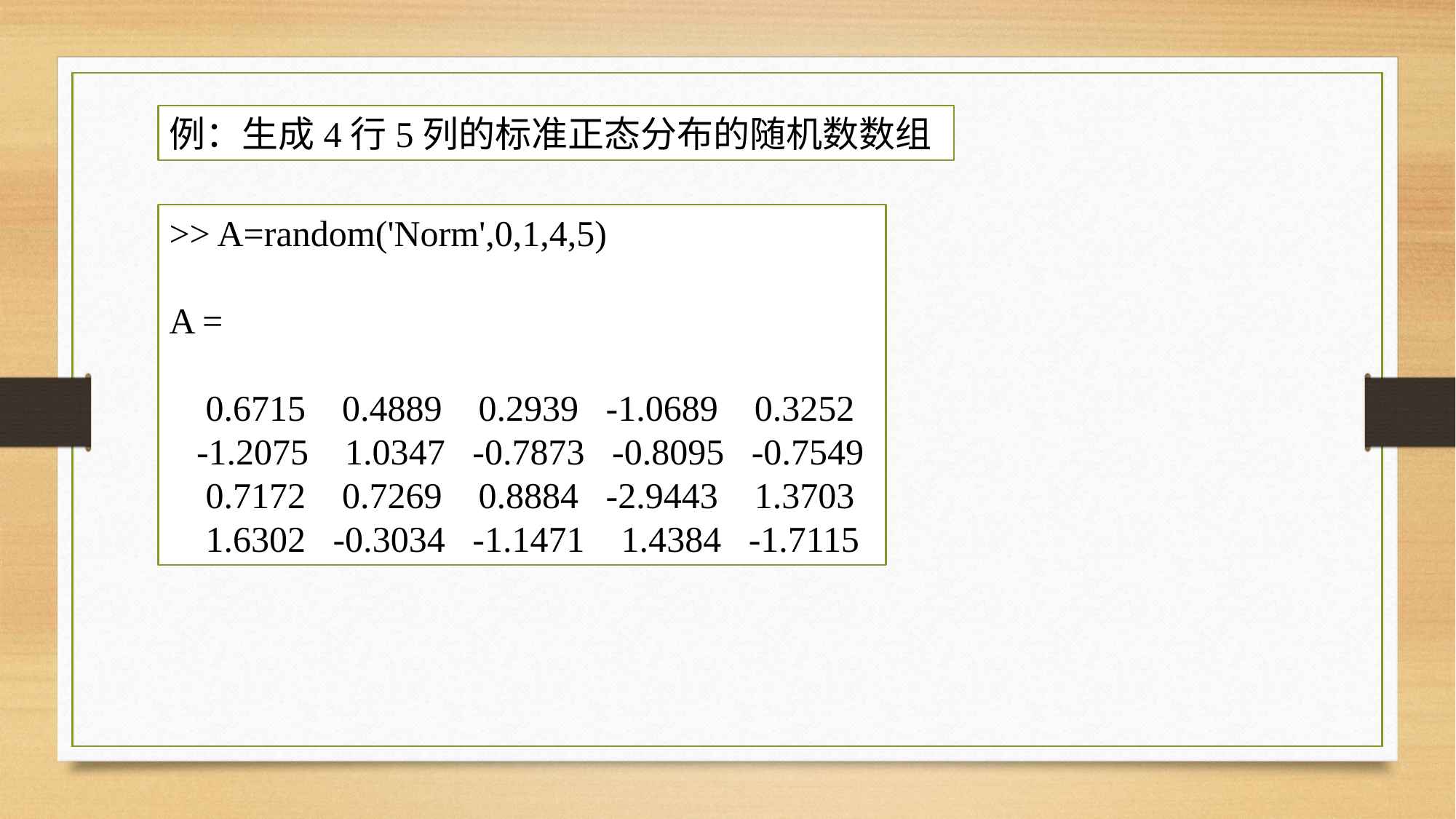

例：生成4行5列的标准正态分布的随机数数组
>> A=random('Norm',0,1,4,5)

A =

    0.6715    0.4889    0.2939   -1.0689    0.3252
   -1.2075    1.0347   -0.7873   -0.8095   -0.7549
    0.7172    0.7269    0.8884   -2.9443    1.3703
    1.6302   -0.3034   -1.1471    1.4384   -1.7115